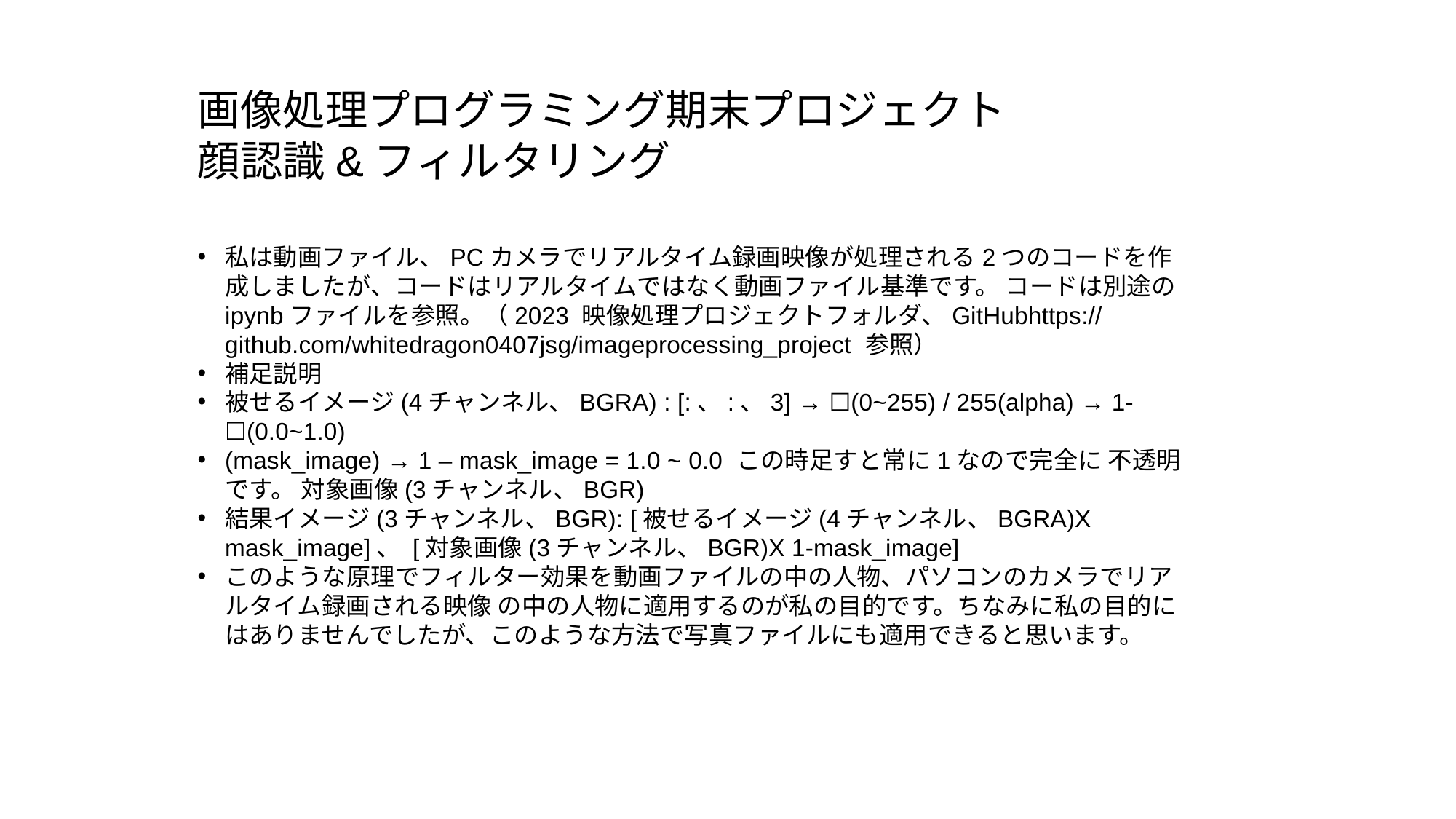

画像処理プログラミング期末プロジェクト
顔認識&フィルタリング

私は動画ファイル、PCカメラでリアルタイム録画映像が処理される2つのコードを作成しましたが、コードはリアルタイムではなく動画ファイル基準です。 コードは別途のipynbファイルを参照。（2023 映像処理プロジェクトフォルダ、GitHubhttps://github.com/whitedragon0407jsg/imageprocessing_project 参照）
補足説明
被せるイメージ(4チャンネル、BGRA) : [:、:、3] → ☐(0~255) / 255(alpha) → 1-☐(0.0~1.0)
(mask_image) → 1 – mask_image = 1.0 ~ 0.0 この時足すと常に1なので完全に 不透明です。 対象画像(3チャンネル、BGR)
結果イメージ(3チャンネル、BGR): [被せるイメージ(4チャンネル、BGRA)X mask_image]、 [対象画像(3チャンネル、BGR)X 1-mask_image]
このような原理でフィルター効果を動画ファイルの中の人物、パソコンのカメラでリアルタイム録画される映像 の中の人物に適用するのが私の目的です。ちなみに私の目的にはありませんでしたが、このような方法で写真ファイルにも適用できると思います。